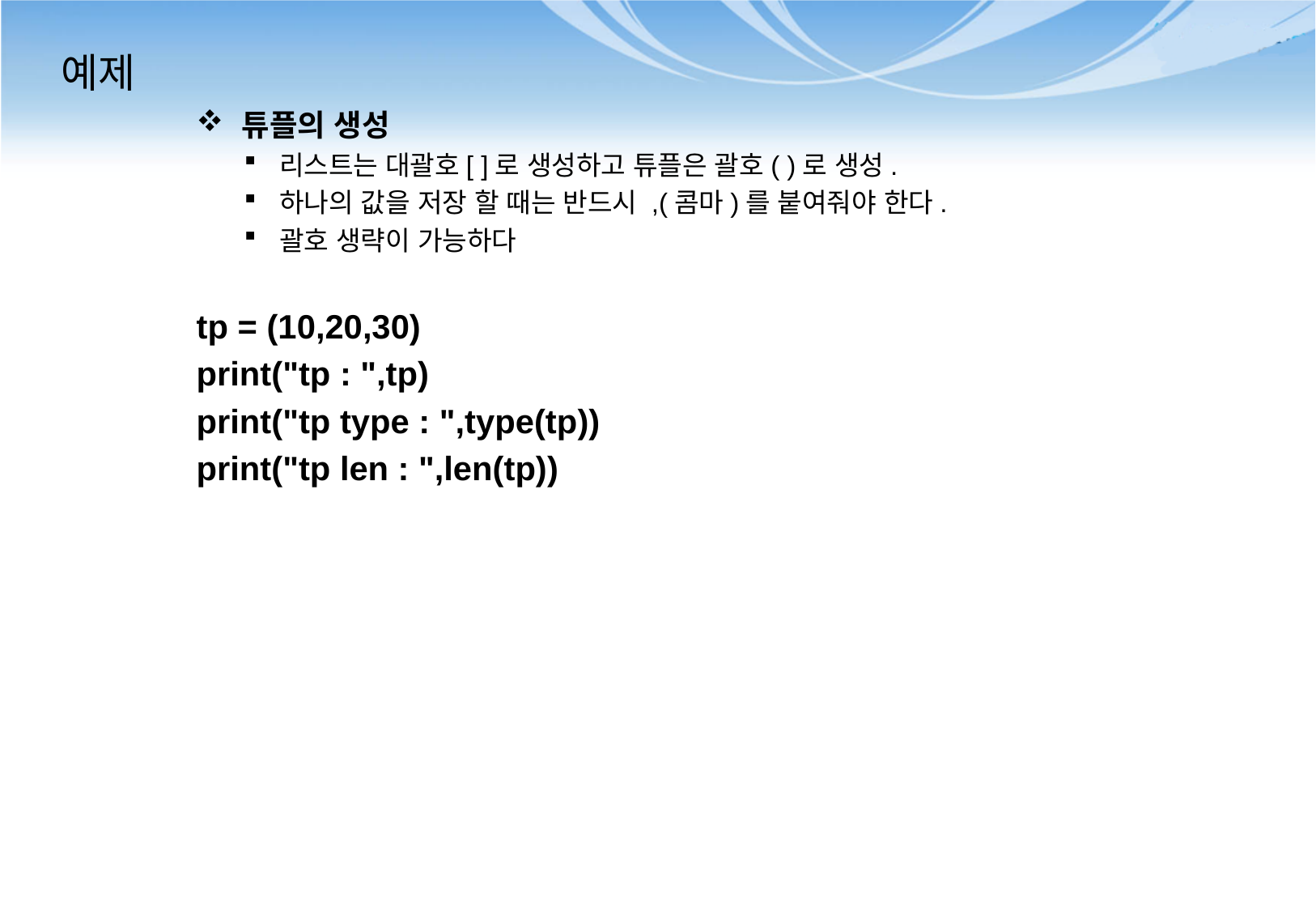

# 예제
튜플의 생성
리스트는 대괄호[ ]로 생성하고 튜플은 괄호( )로 생성.
하나의 값을 저장 할 때는 반드시 ,(콤마)를 붙여줘야 한다.
괄호 생략이 가능하다

tp = (10,20,30)
print("tp : ",tp)
print("tp type : ",type(tp))
print("tp len : ",len(tp))